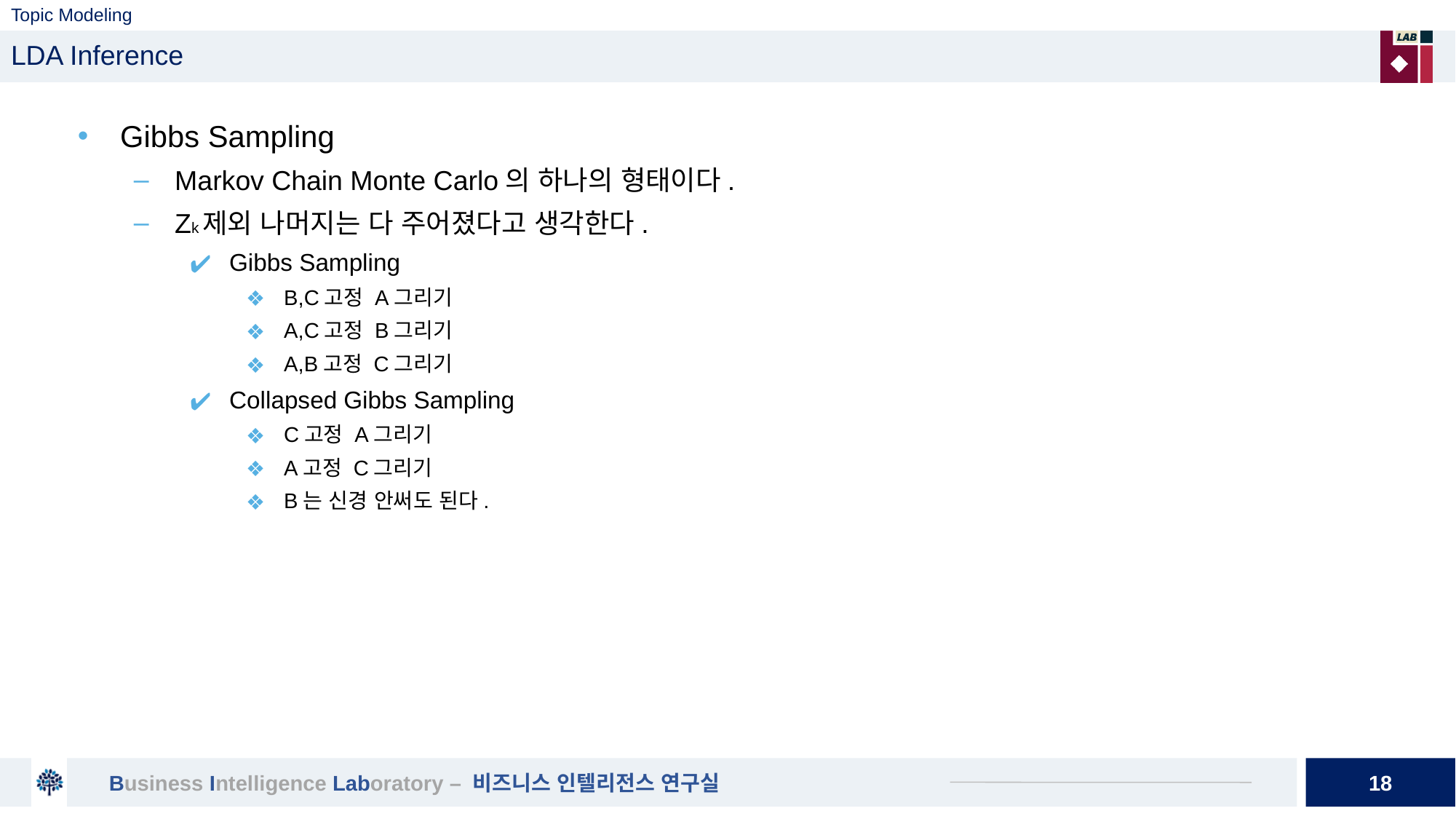

# Topic Modeling
LDA Inference
Gibbs Sampling
Markov Chain Monte Carlo의 하나의 형태이다.
Zk제외 나머지는 다 주어졌다고 생각한다.
Gibbs Sampling
B,C고정 A그리기
A,C고정 B그리기
A,B고정 C그리기
Collapsed Gibbs Sampling
C고정 A그리기
A고정 C그리기
B는 신경 안써도 된다.

18